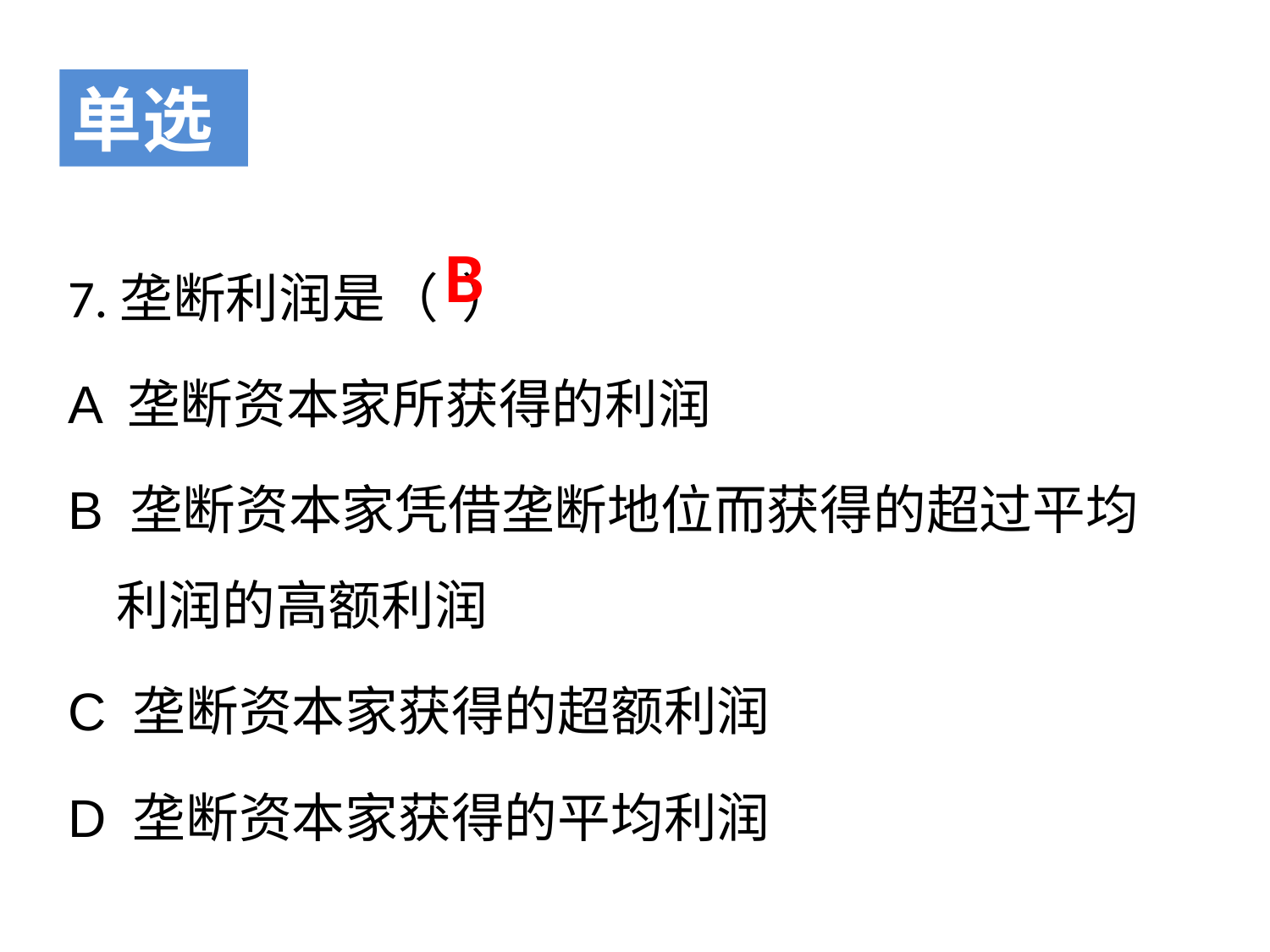

单选
7.垄断利润是（  ）
A 垄断资本家所获得的利润
B 垄断资本家凭借垄断地位而获得的超过平均利润的高额利润
C 垄断资本家获得的超额利润
D 垄断资本家获得的平均利润
B